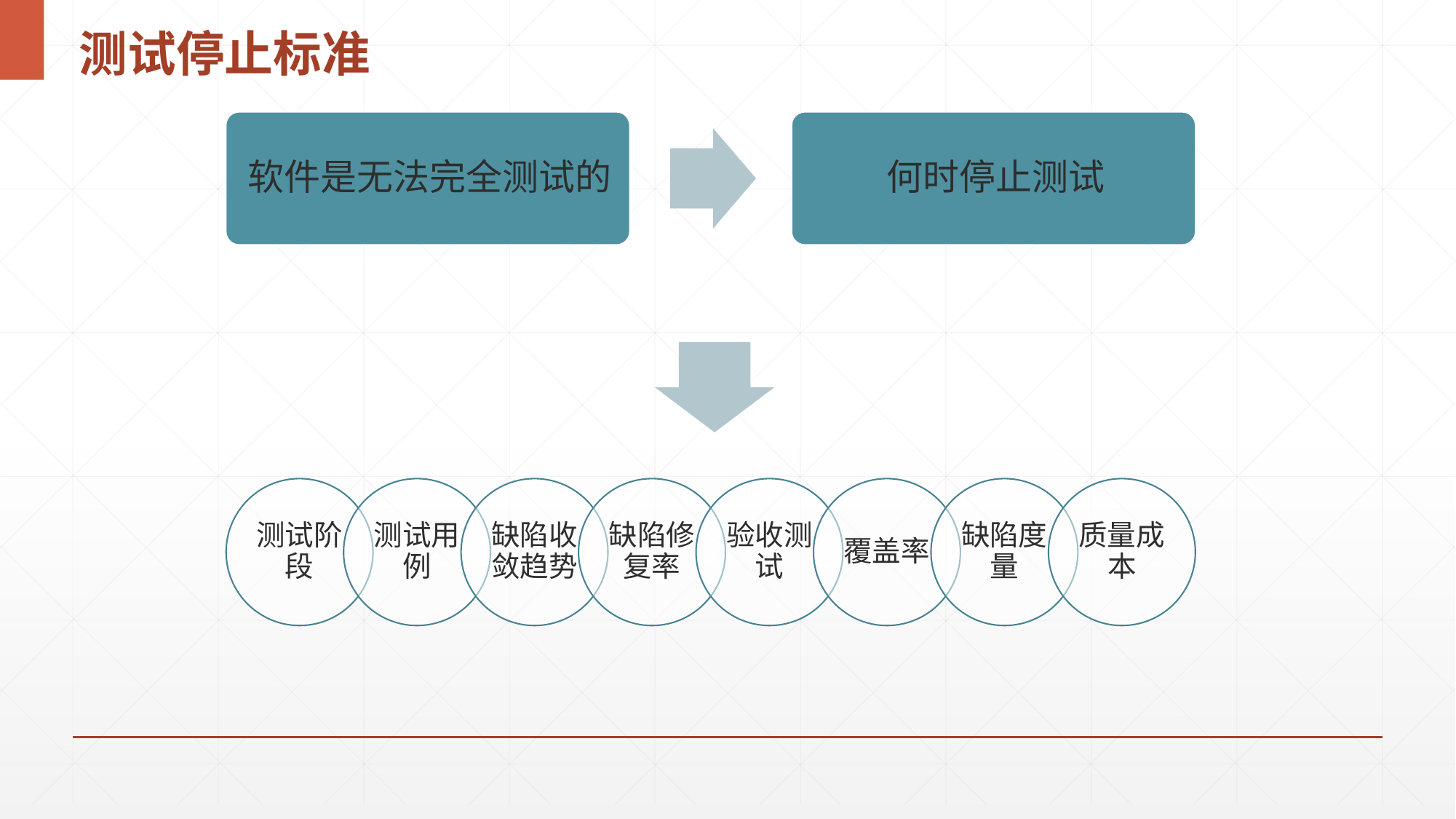

# 测试停止标准
软件是无法完全测试的

何时停止测试

测试阶段
测试用例
缺陷收敛趋势
缺陷修复率
验收测试
覆盖率
缺陷度量
质量成本